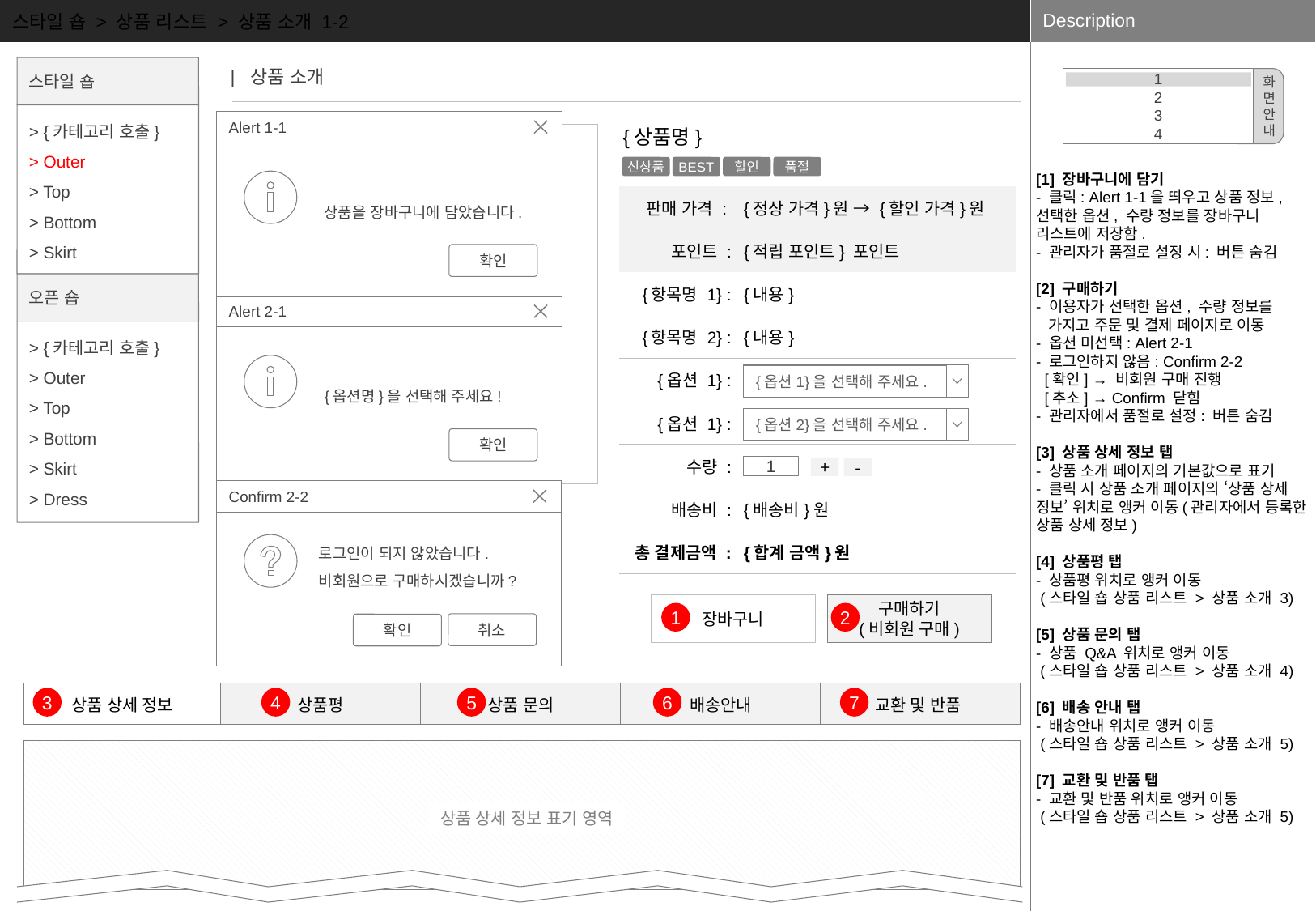

스타일 숍 > 상품 리스트 > 상품 소개 1-2

[1] 장바구니에 담기
- 클릭: Alert 1-1을 띄우고 상품 정보, 선택한 옵션, 수량 정보를 장바구니 리스트에 저장함.
- 관리자가 품절로 설정 시: 버튼 숨김

[2] 구매하기
- 이용자가 선택한 옵션, 수량 정보를
  가지고 주문 및 결제 페이지로 이동
- 옵션 미선택: Alert 2-1
- 로그인하지 않음: Confirm 2-2
  [확인] → 비회원 구매 진행
  [추소] → Confirm 닫힘
- 관리자에서 품절로 설정: 버튼 숨김

[3] 상품 상세 정보 탭
- 상품 소개 페이지의 기본값으로 표기
- 클릭 시 상품 소개 페이지의 ‘상품 상세 정보’ 위치로 앵커 이동(관리자에서 등록한 상품 상세 정보)

[4] 상품평 탭
- 상품평 위치로 앵커 이동
 (스타일 숍 상품 리스트 > 상품 소개 3)

[5] 상품 문의 탭
- 상품 Q&A 위치로 앵커 이동
 (스타일 숍 상품 리스트 > 상품 소개 4)

[6] 배송 안내 탭
- 배송안내 위치로 앵커 이동
 (스타일 숍 상품 리스트 > 상품 소개 5)

[7] 교환 및 반품 탭
- 교환 및 반품 위치로 앵커 이동
 (스타일 숍 상품 리스트 > 상품 소개 5)
스타일 숍
|  상품 소개
1
2
3
4
화
면
안
내

> {카테고리 호출}
> Outer
> Top
> Bottom
> Skirt
{상품명}
Alert 1-1

상품을 장바구니에 담았습니다.

확인
Cancel
Abort
|  |
| --- |
신상품
BEST
할인
품절
| 판매 가격 : | {정상 가격}원 → {할인 가격}원 |
| --- | --- |
| 포인트 : | {적립 포인트} 포인트 |
| {항목명 1} : | {내용} |
| {항목명 2} : | {내용} |
| {옵션 1} : |  |
| {옵션 1} : |  |
| 수량 : |  |
| 배송비 : | {배송비}원 |
| 총 결제금액 : | {합계 금액}원 |
오픈 숍
상품 대표 이미지
Alert 2-1

{옵션명}을 선택해 주세요!

확인
Cancel
Abort
> {카테고리 호출}
> Outer
> Top
> Bottom
> Skirt
> Dress
{옵션1}을 선택해 주세요.

{옵션2}을 선택해 주세요.

1
+
-
Confirm 2-2

로그인이 되지 않았습니다.
비회원으로 구매하시겠습니까?

취소
확인
Abort
|  |
| --- |
|  |
| --- |
|  |
| --- |
썸네일1
썸네일3
썸네일2
장바구니
구매하기
(비회원 구매)
1
2
| 상품 상세 정보 | 상품평 | 상품 문의 | 배송안내 | 교환 및 반품 |
| --- | --- | --- | --- | --- |
3
4
5
6
7
|  |
| --- |
상품 상세 정보 표기 영역
상품 상세 정보 영역